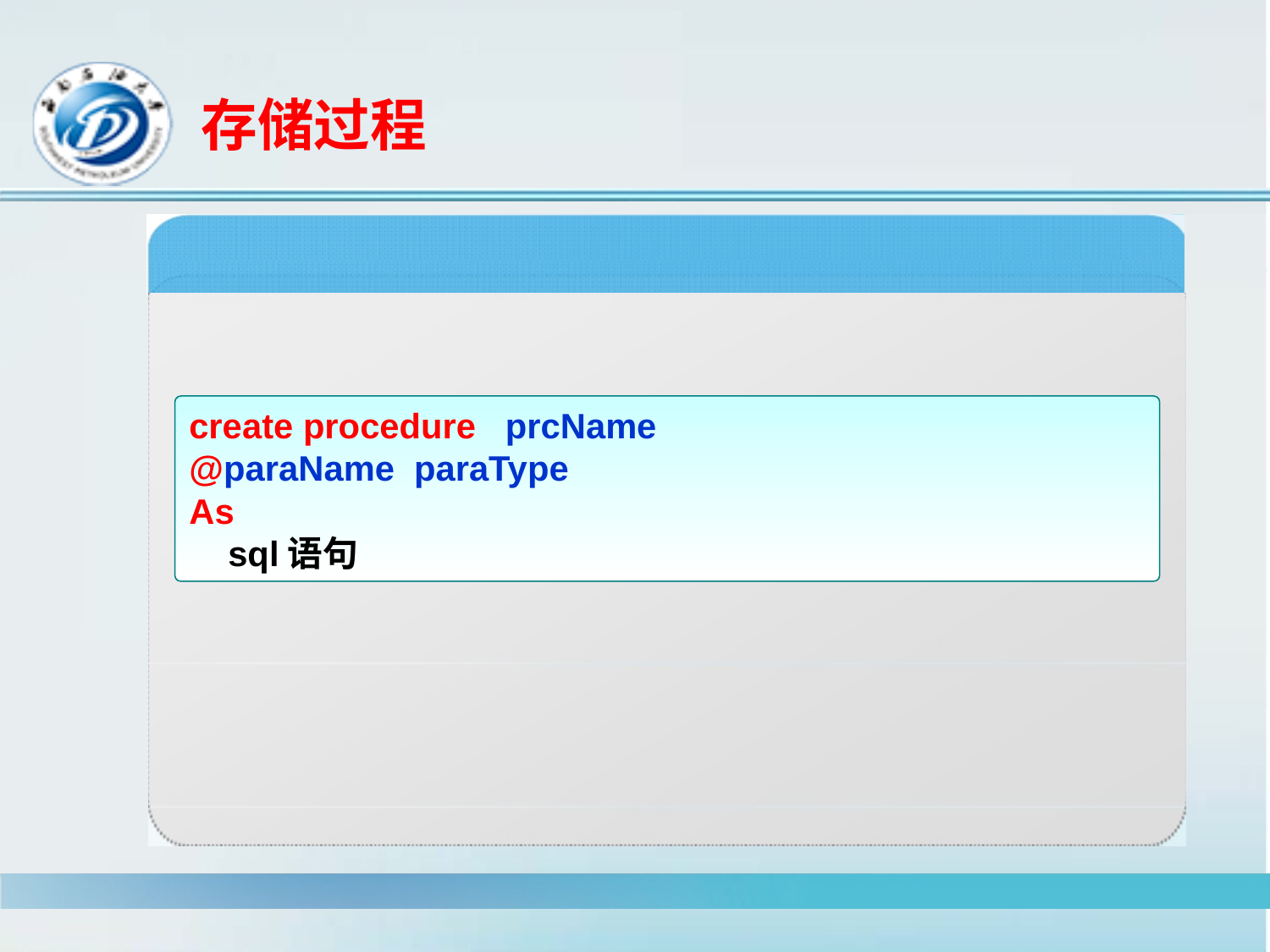

# 存储过程
create procedure   prcName
@paraName  paraType
As
    sql语句